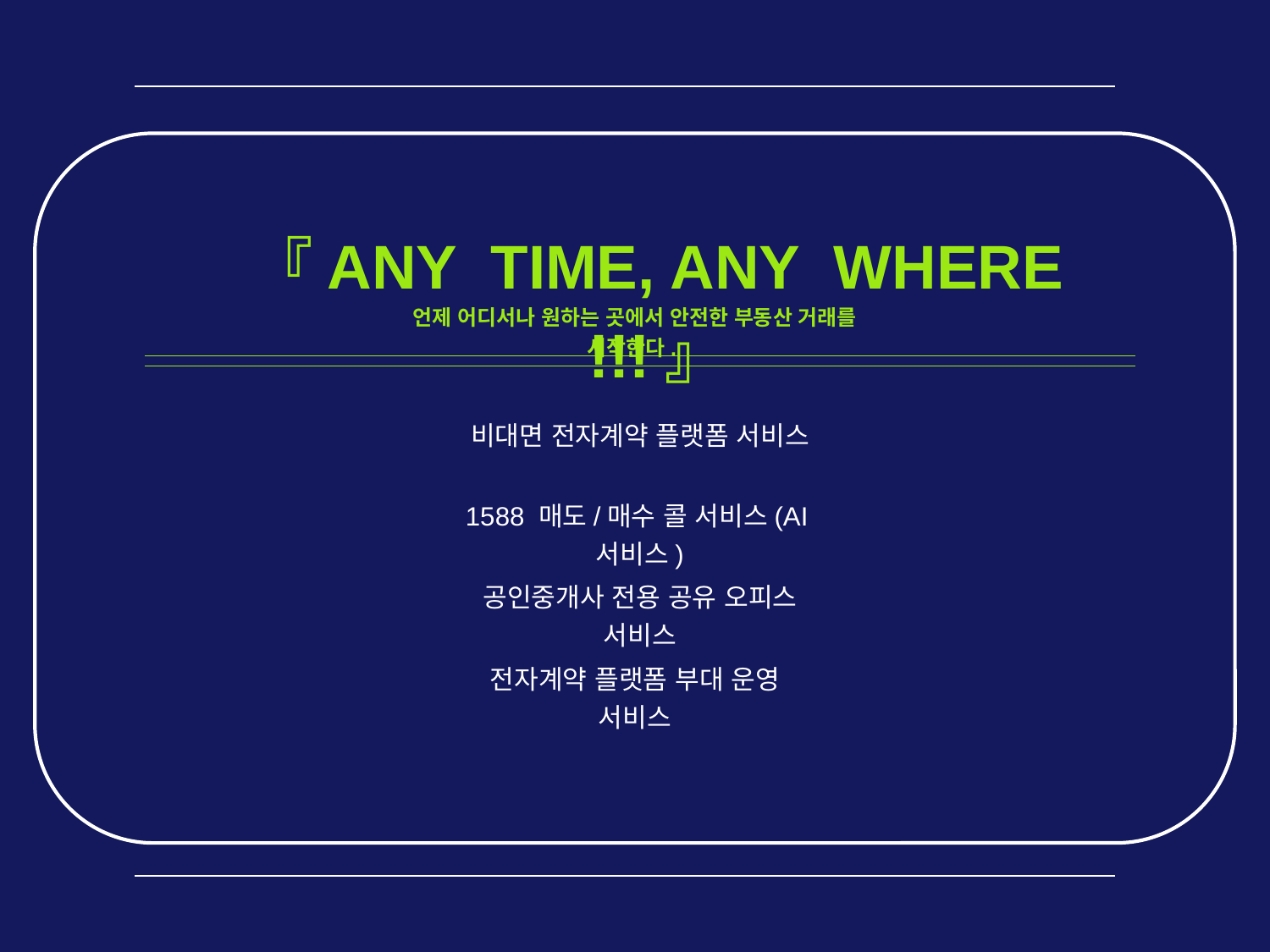

『ANY  TIME, ANY  WHERE !!!』

언제 어디서나 원하는 곳에서 안전한 부동산 거래를 시작한다.
비대면 전자계약 플랫폼 서비스
1588 매도/매수 콜 서비스(AI서비스)
공인중개사 전용 공유 오피스 서비스
전자계약 플랫폼 부대 운영 서비스